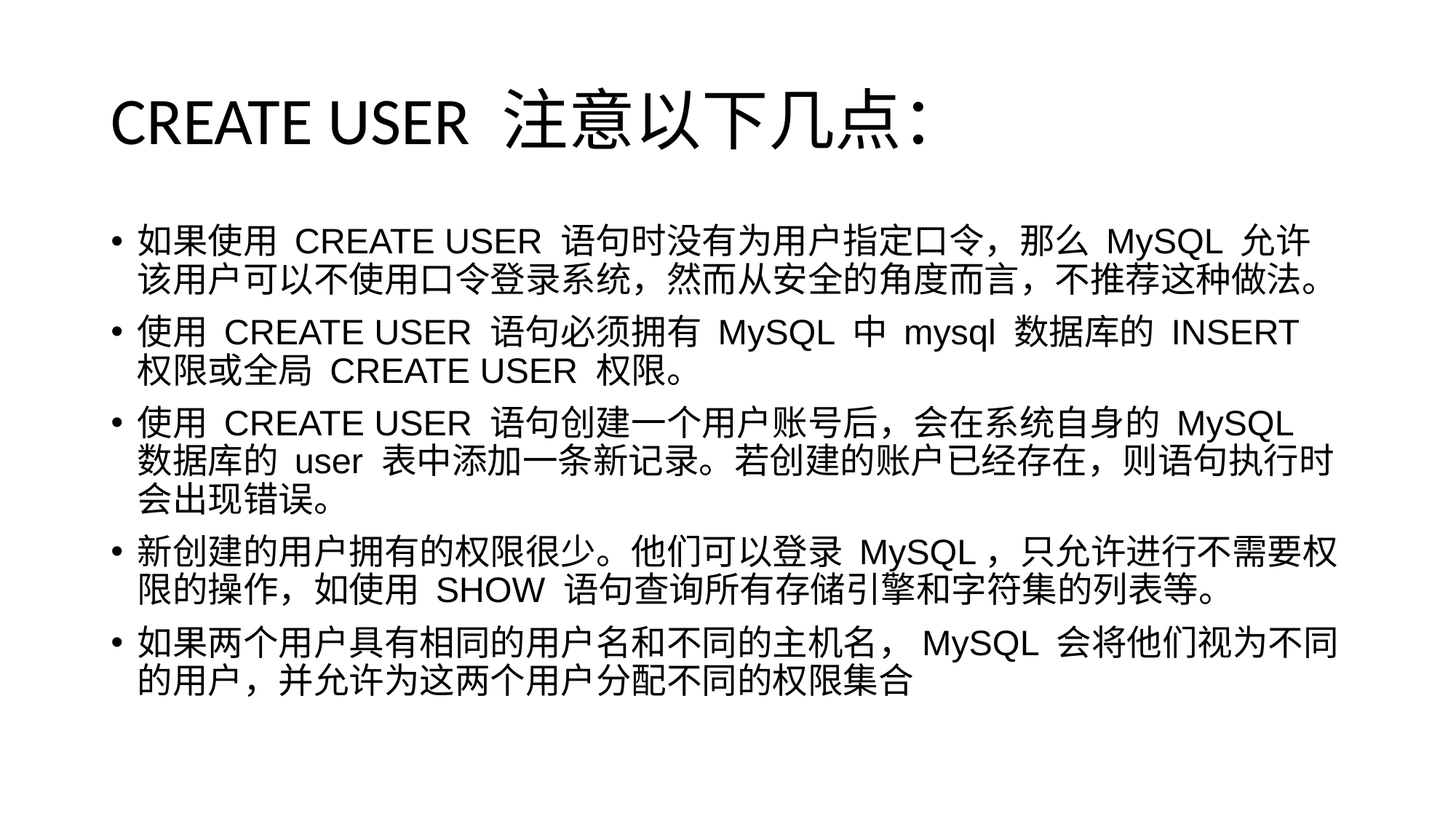

# CREATE USER 注意以下几点：
如果使用 CREATE USER 语句时没有为用户指定口令，那么 MySQL 允许该用户可以不使用口令登录系统，然而从安全的角度而言，不推荐这种做法。
使用 CREATE USER 语句必须拥有 MySQL 中 mysql 数据库的 INSERT 权限或全局 CREATE USER 权限。
使用 CREATE USER 语句创建一个用户账号后，会在系统自身的 MySQL 数据库的 user 表中添加一条新记录。若创建的账户已经存在，则语句执行时会出现错误。
新创建的用户拥有的权限很少。他们可以登录 MySQL，只允许进行不需要权限的操作，如使用 SHOW 语句查询所有存储引擎和字符集的列表等。
如果两个用户具有相同的用户名和不同的主机名，MySQL 会将他们视为不同的用户，并允许为这两个用户分配不同的权限集合